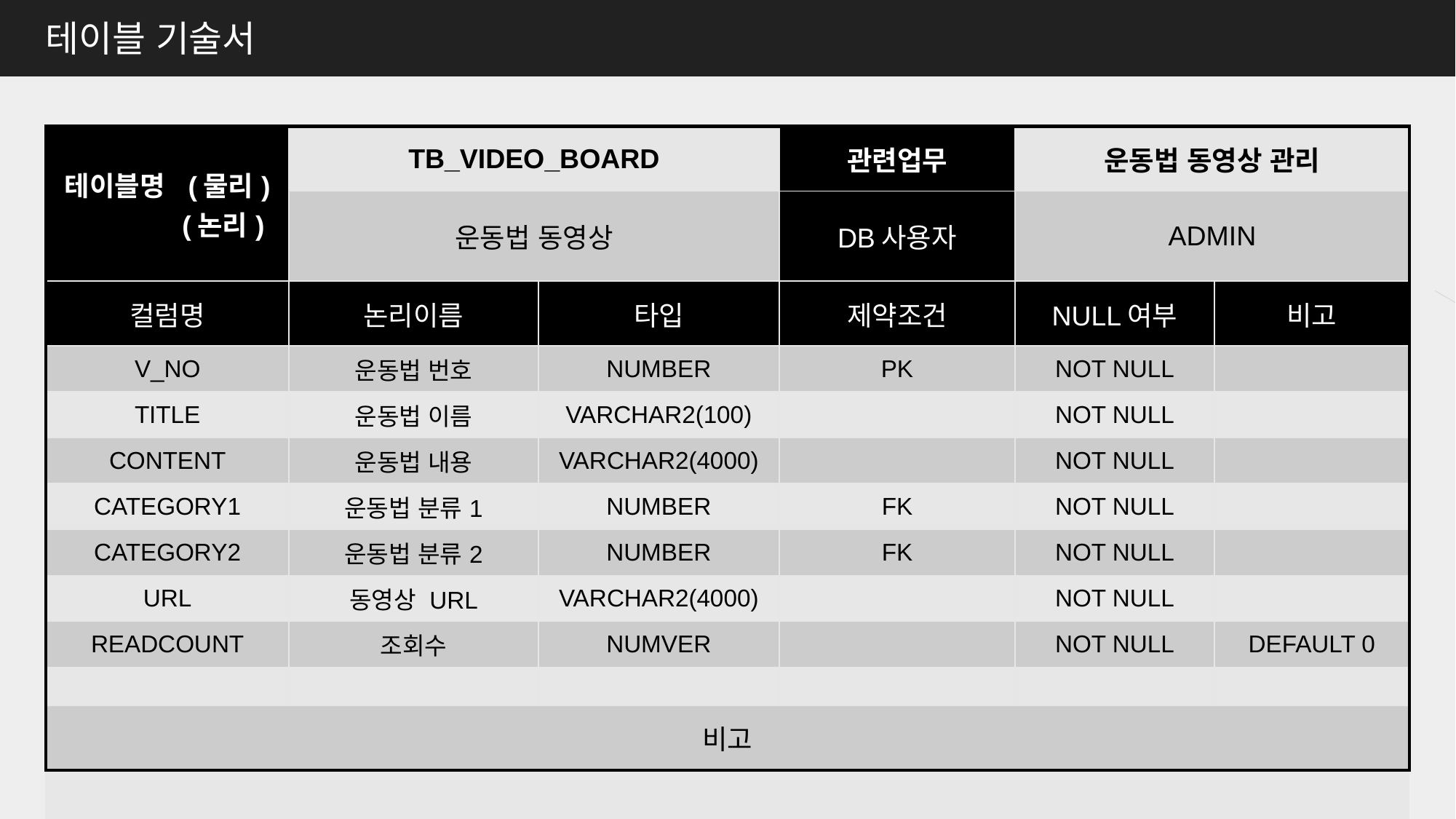

테이블 기술서

| 테이블명 (물리) 　(논리) | TB\_VIDEO\_BOARD |  | 관련업무 | 운동법 동영상 관리 |  |
| --- | --- | --- | --- | --- | --- |
|  | 운동법 동영상 |  | DB사용자 | ADMIN |  |
| 컬럼명 | 논리이름 | 타입 | 제약조건 | NULL여부 | 비고 |
| V\_NO | 운동법 번호 | NUMBER | PK | NOT NULL |  |
| TITLE | 운동법 이름 | VARCHAR2(100) |  | NOT NULL |  |
| CONTENT | 운동법 내용 | VARCHAR2(4000) |  | NOT NULL |  |
| CATEGORY1 | 운동법 분류1 | NUMBER | FK | NOT NULL |  |
| CATEGORY2 | 운동법 분류2 | NUMBER | FK | NOT NULL |  |
| URL | 동영상 URL | VARCHAR2(4000) |  | NOT NULL |  |
| READCOUNT | 조회수 | NUMVER |  | NOT NULL | DEFAULT 0 |
|  |  |  |  |  |  |
| 비고 |  |  |  |  |  |
|  |  |  |  |  |  |